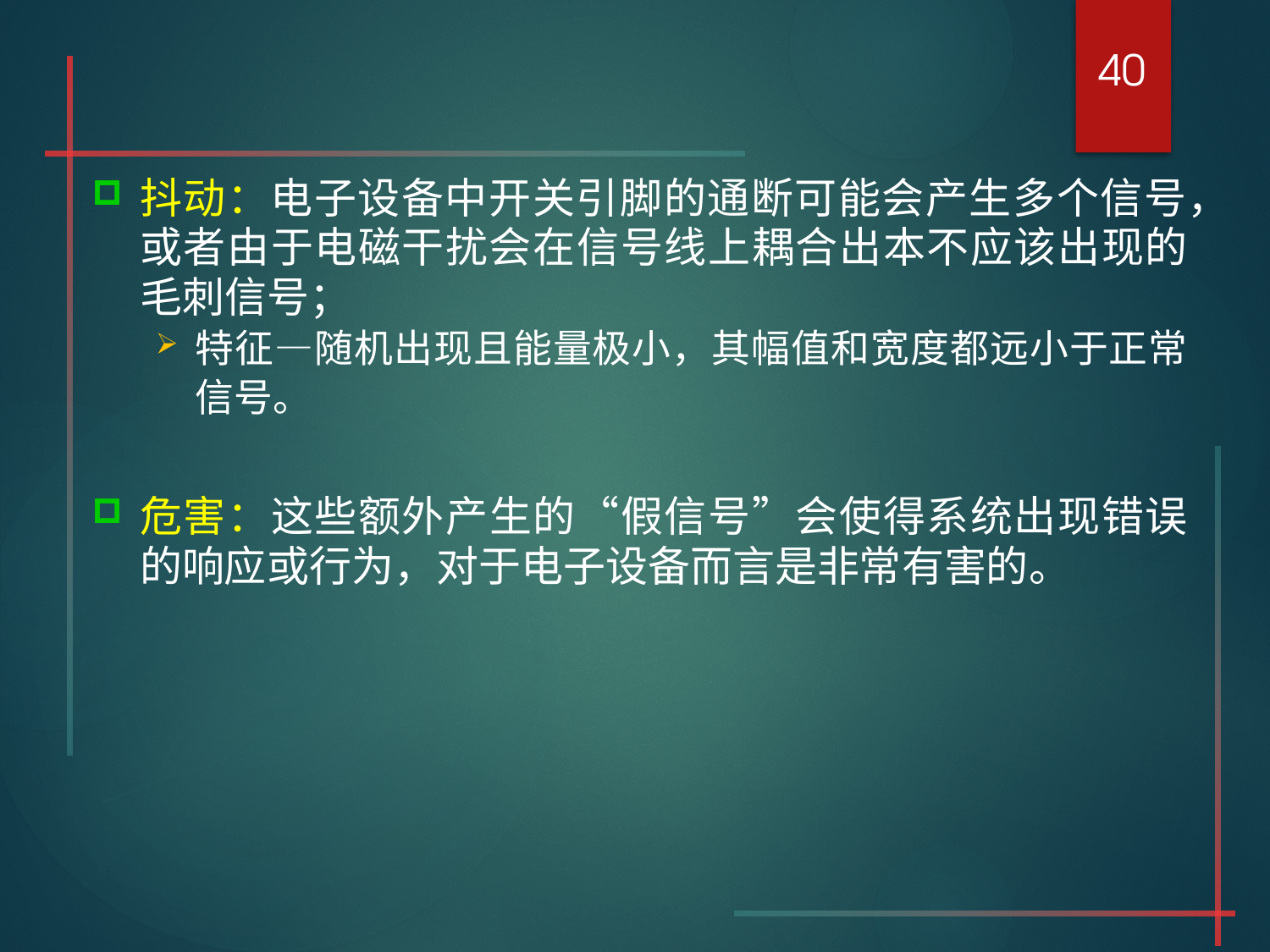

40
#
抖动：电子设备中开关引脚的通断可能会产生多个信号，或者由于电磁干扰会在信号线上耦合出本不应该出现的毛刺信号；
特征—随机出现且能量极小，其幅值和宽度都远小于正常信号。

危害：这些额外产生的“假信号”会使得系统出现错误的响应或行为，对于电子设备而言是非常有害的。